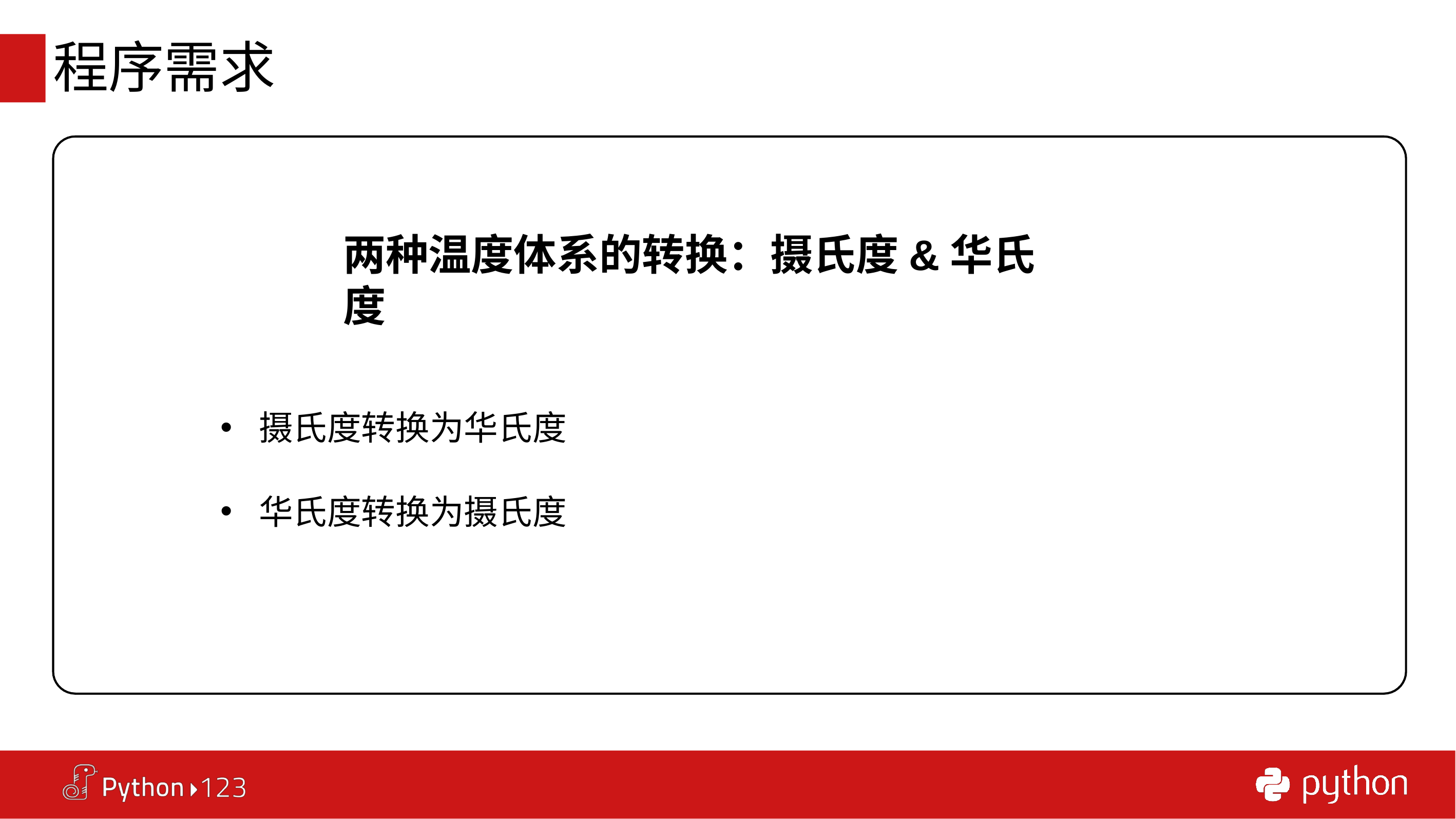

# 程序需求

两种温度体系的转换：摄氏度&华氏度
摄氏度转换为华氏度

华氏度转换为摄氏度